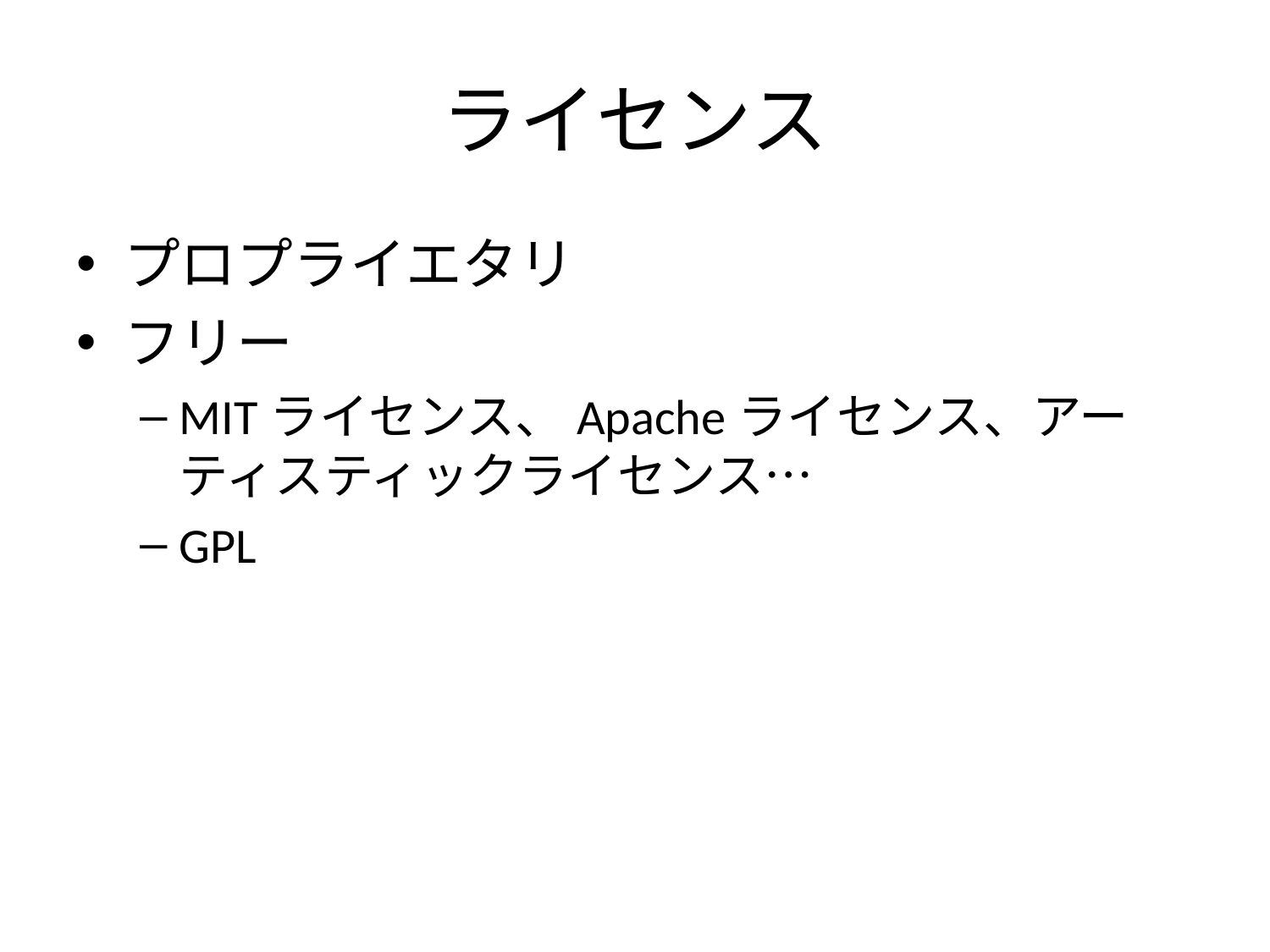

# ライセンス
プロプライエタリ
フリー
MITライセンス、Apacheライセンス、アーティスティックライセンス…
GPL